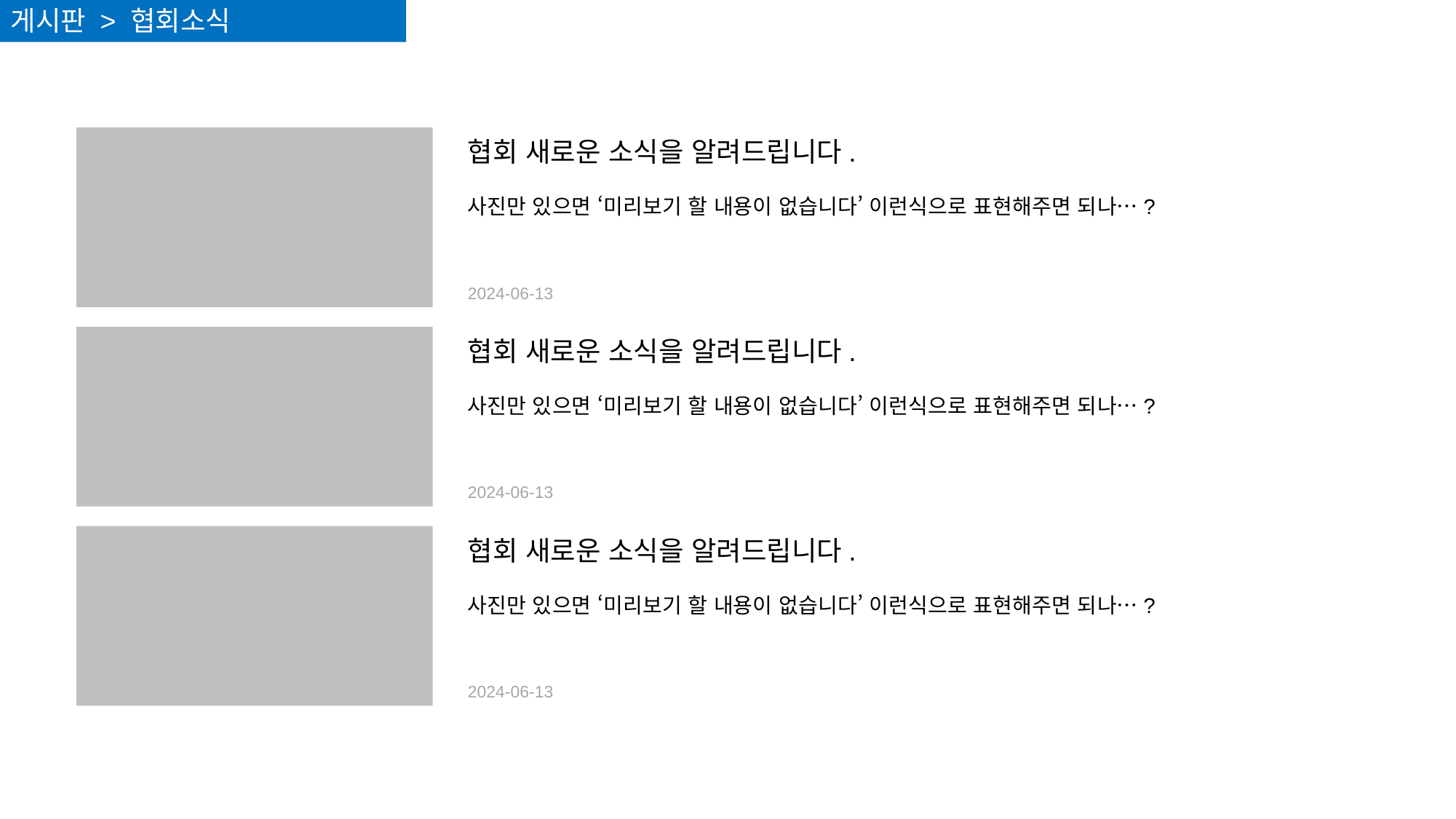

게시판 > 협회소식

협회 새로운 소식을 알려드립니다.
사진만 있으면 ‘미리보기 할 내용이 없습니다’ 이런식으로 표현해주면 되나…?
2024-06-13

협회 새로운 소식을 알려드립니다.
사진만 있으면 ‘미리보기 할 내용이 없습니다’ 이런식으로 표현해주면 되나…?
2024-06-13

협회 새로운 소식을 알려드립니다.
사진만 있으면 ‘미리보기 할 내용이 없습니다’ 이런식으로 표현해주면 되나…?
2024-06-13